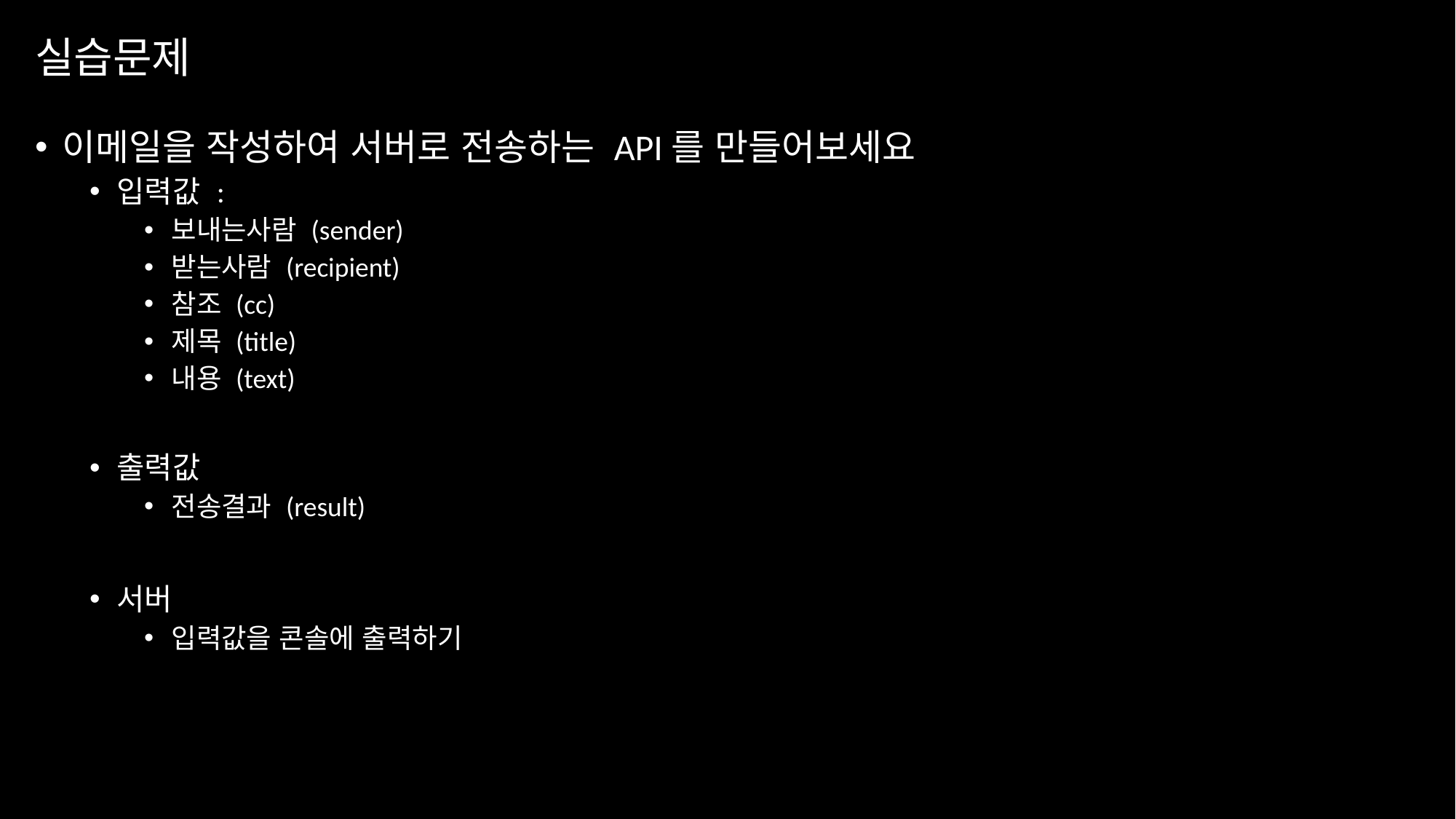

# 실습문제
이메일을 작성하여 서버로 전송하는 API를 만들어보세요
입력값 :
보내는사람 (sender)
받는사람 (recipient)
참조 (cc)
제목 (title)
내용 (text)

출력값
전송결과 (result)

서버
입력값을 콘솔에 출력하기